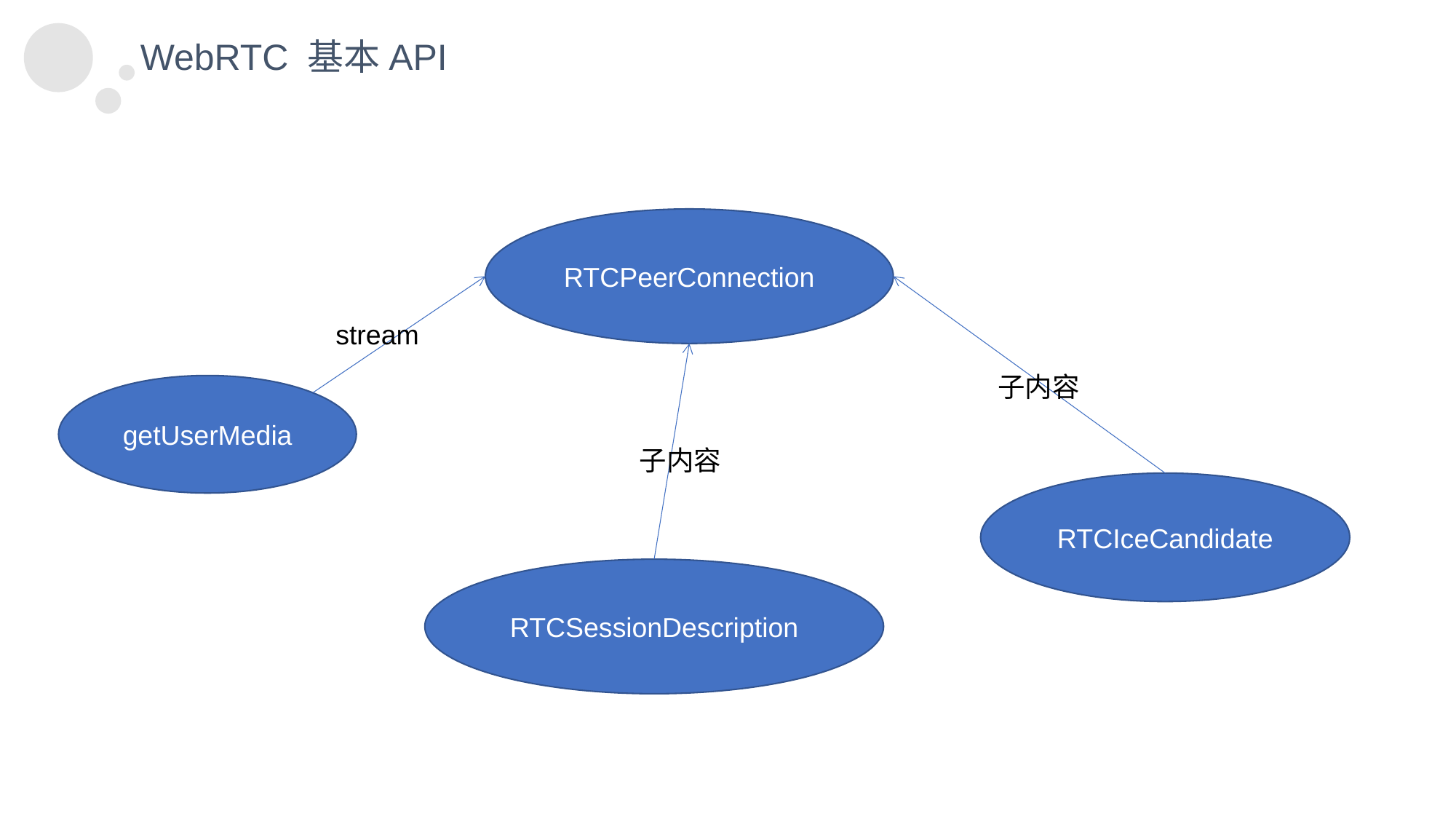

WebRTC 基本API
RTCPeerConnection
stream
子内容
getUserMedia
子内容
RTCIceCandidate
RTCSessionDescription